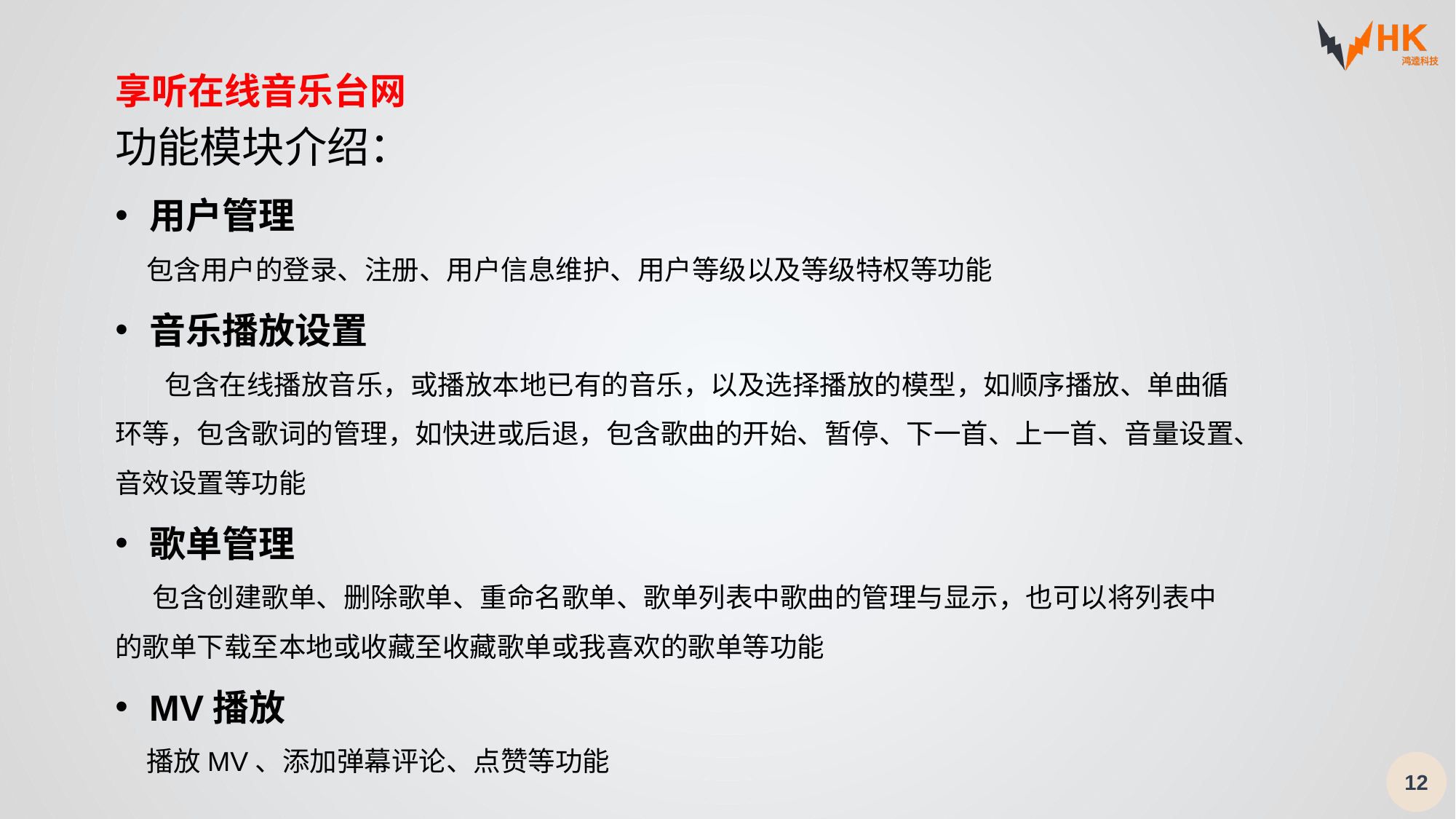

享听在线音乐台网
功能模块介绍：
用户管理
    包含用户的登录、注册、用户信息维护、用户等级以及等级特权等功能
音乐播放设置
       包含在线播放音乐，或播放本地已有的音乐，以及选择播放的模型，如顺序播放、单曲循环等，包含歌词的管理，如快进或后退，包含歌曲的开始、暂停、下一首、上一首、音量设置、音效设置等功能
歌单管理
     包含创建歌单、删除歌单、重命名歌单、歌单列表中歌曲的管理与显示，也可以将列表中的歌单下载至本地或收藏至收藏歌单或我喜欢的歌单等功能
MV播放
    播放MV、添加弹幕评论、点赞等功能